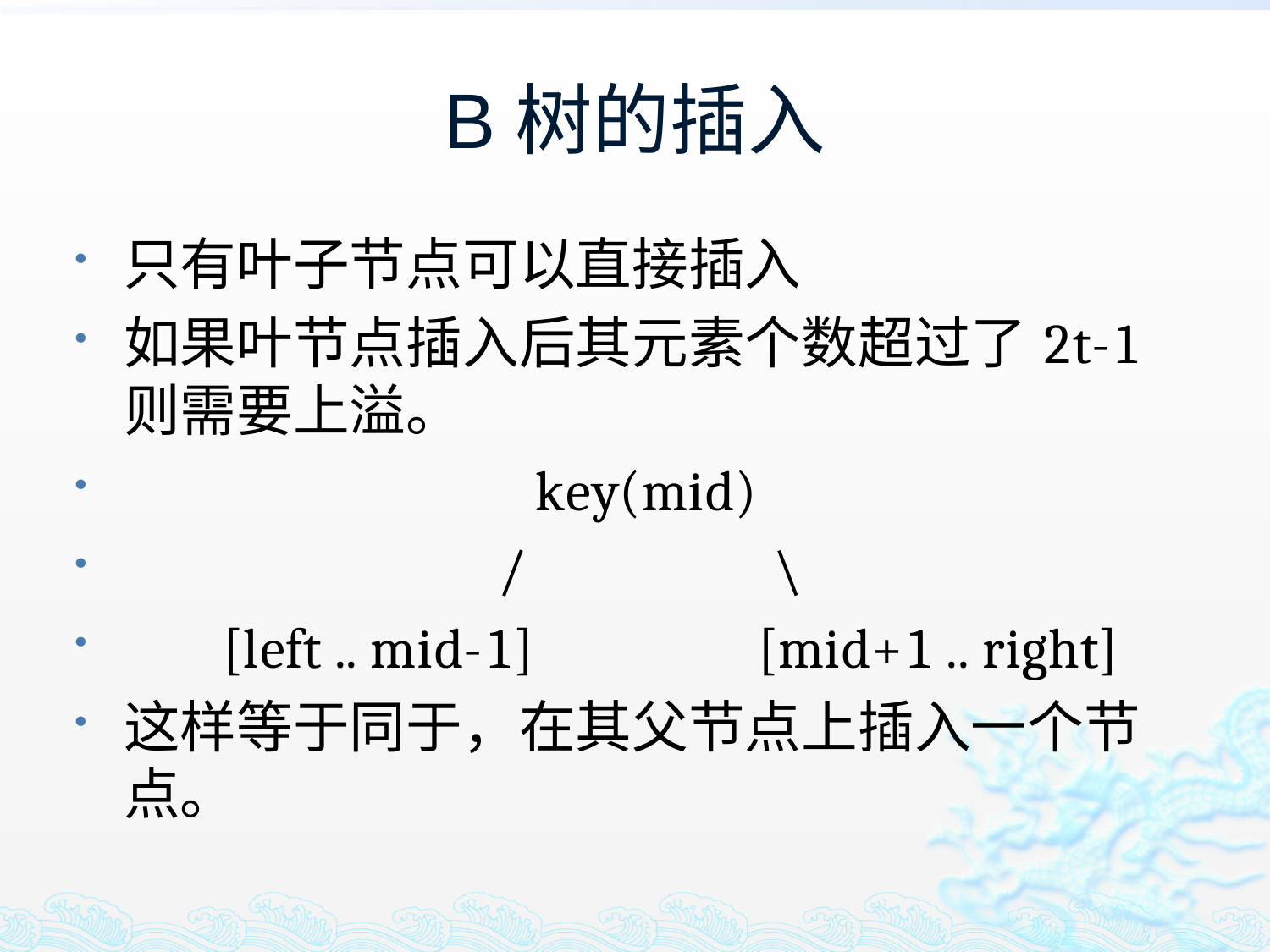

# B树的插入
只有叶子节点可以直接插入
如果叶节点插入后其元素个数超过了2t-1则需要上溢。
                                 key(mid)
                              /                    \
        [left .. mid-1]                  [mid+1 .. right]
这样等于同于，在其父节点上插入一个节点。